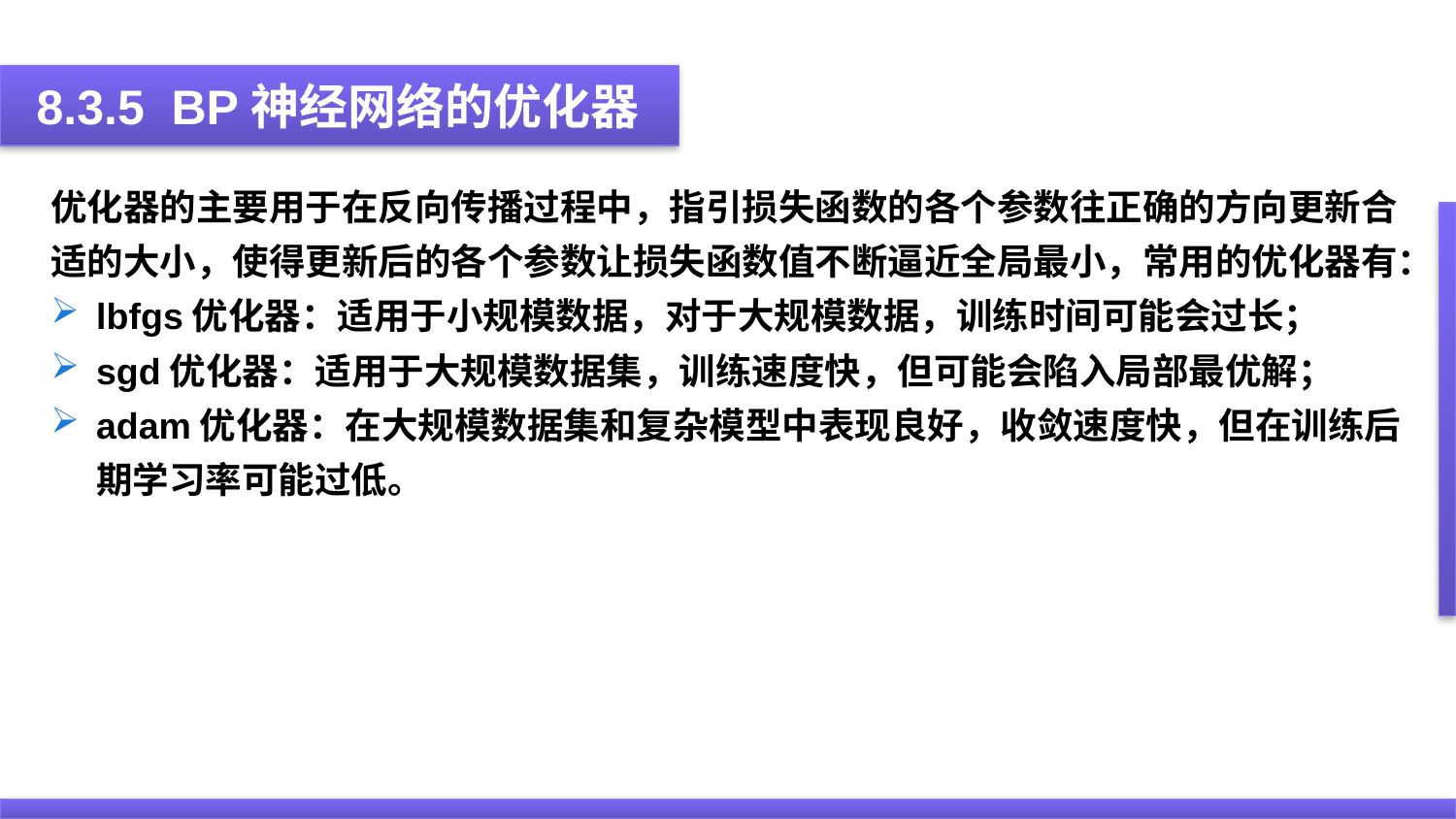

8.3.5  BP神经网络的优化器
优化器的主要用于在反向传播过程中，指引损失函数的各个参数往正确的方向更新合适的大小，使得更新后的各个参数让损失函数值不断逼近全局最小，常用的优化器有：
lbfgs优化器：适用于小规模数据，对于大规模数据，训练时间可能会过长；
sgd优化器：适用于大规模数据集，训练速度快，但可能会陷入局部最优解；
adam优化器：在大规模数据集和复杂模型中表现良好，收敛速度快，但在训练后期学习率可能过低。